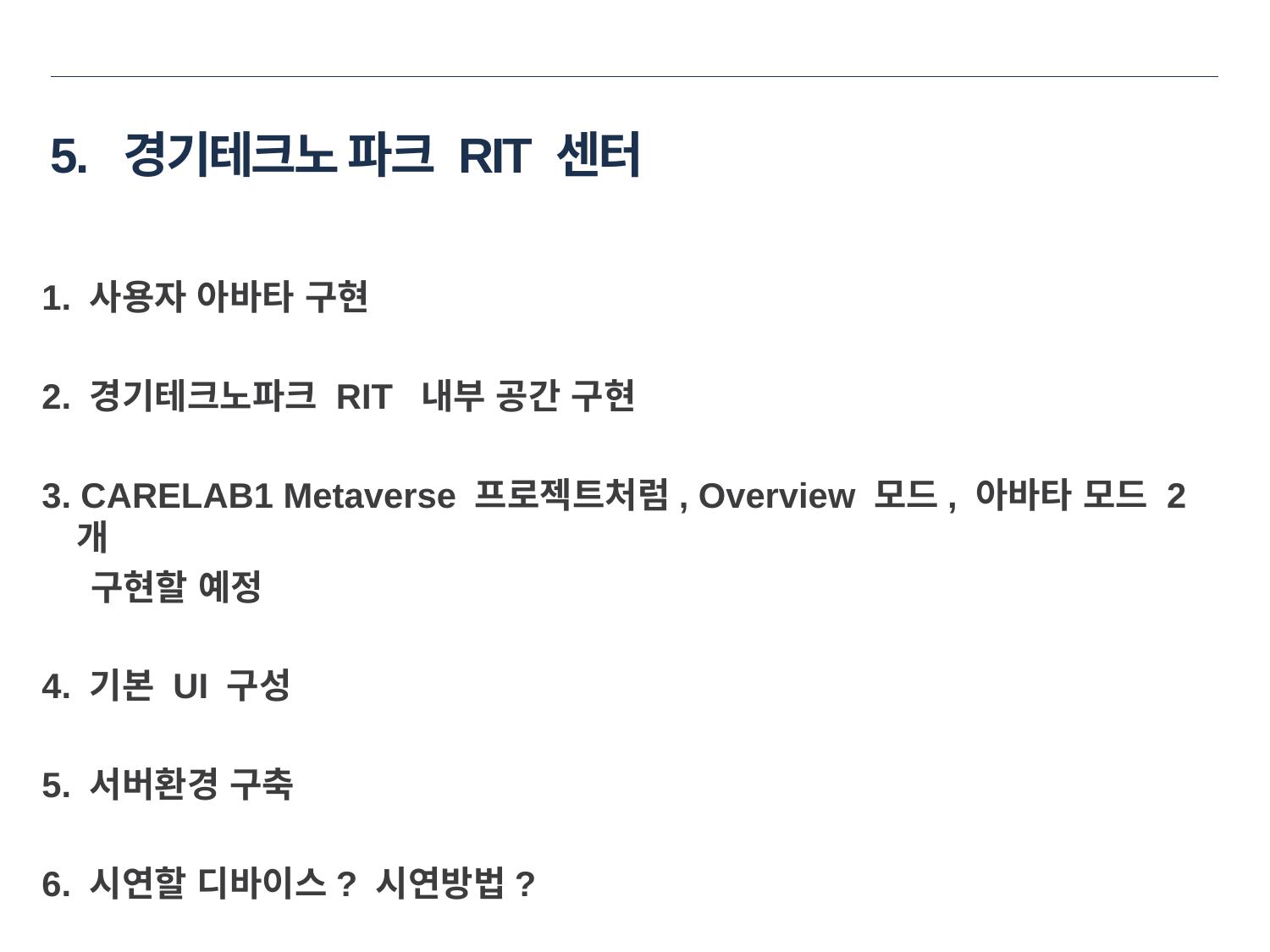

5.  경기테크노 파크 RIT 센터

   1. 사용자 아바타 구현

   2. 경기테크노파크 RIT  내부 공간 구현

   3. CARELAB1 Metaverse 프로젝트처럼, Overview 모드, 아바타 모드 2개
       구현할 예정

   4. 기본 UI 구성

   5. 서버환경 구축

   6. 시연할 디바이스? 시연방법?